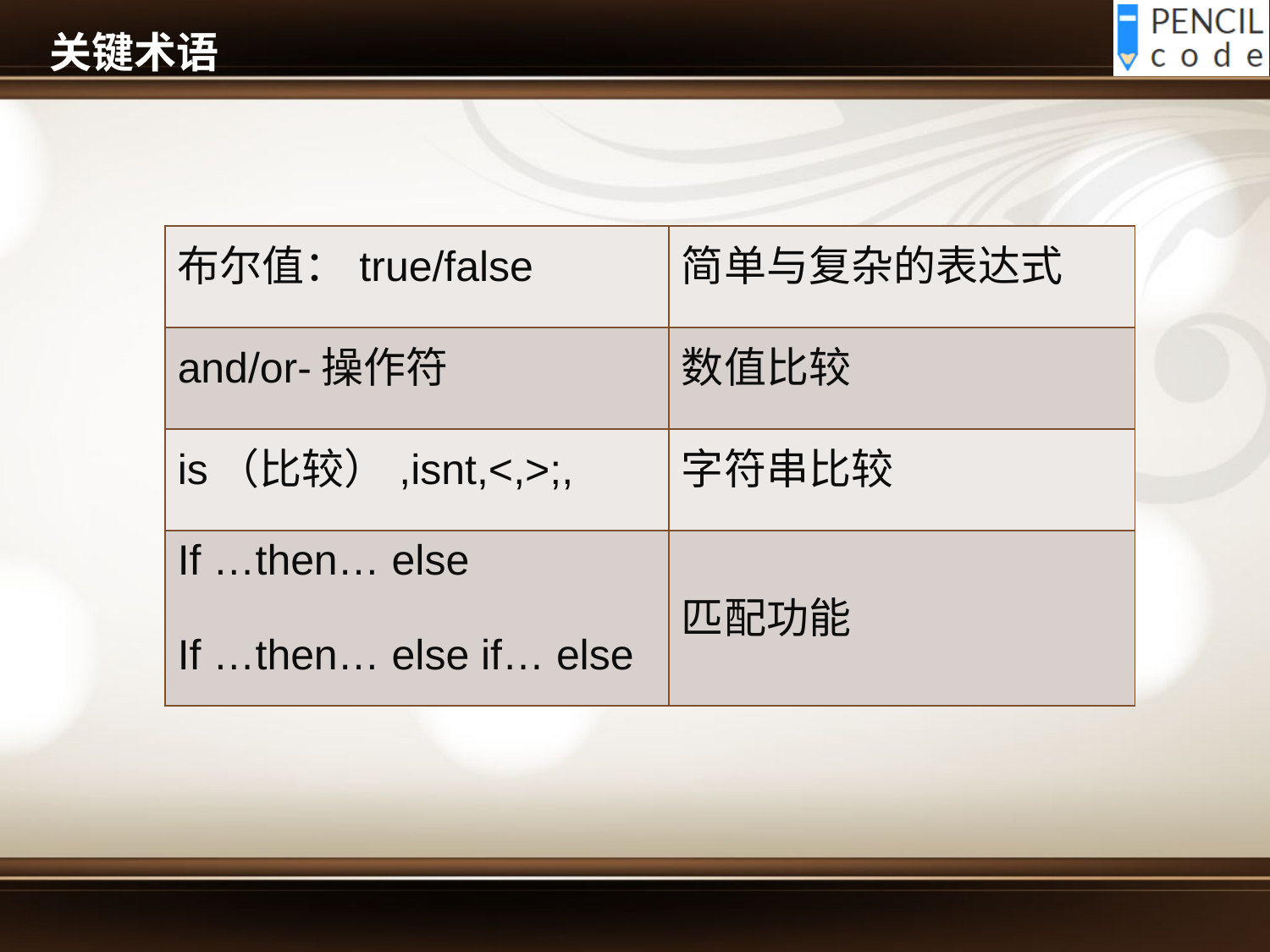

# 关键术语
| 布尔值：true/false | 简单与复杂的表达式 |
| --- | --- |
| and/or-操作符 | 数值比较 |
| is（比较）,isnt,<,>;, | 字符串比较 |
| If …then… else If …then… else if… else | 匹配功能 |